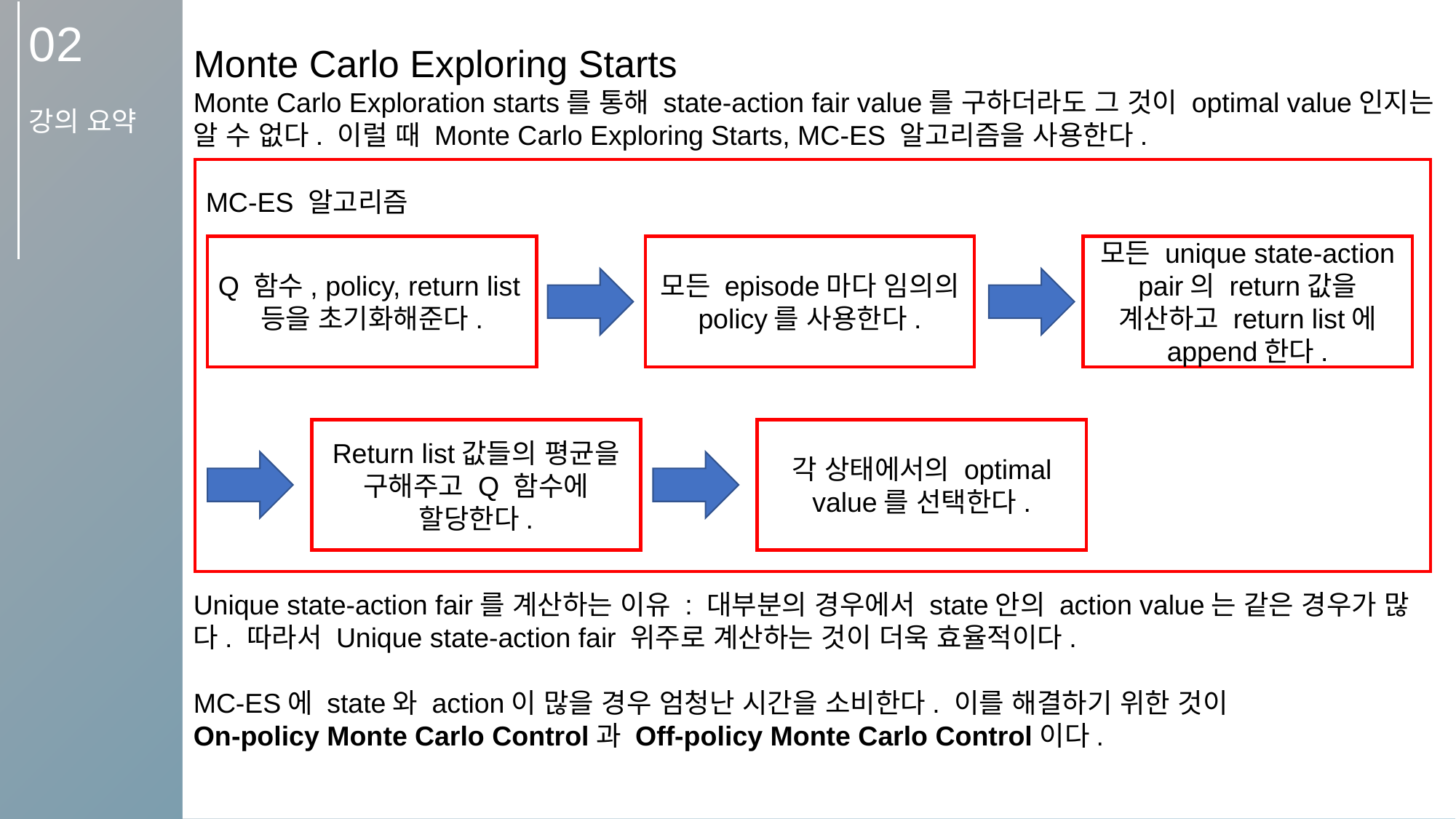

02

강의 요약

Monte Carlo Exploring Starts
Monte Carlo Exploration starts를 통해 state-action fair value를 구하더라도 그 것이 optimal value인지는 알 수 없다. 이럴 때 Monte Carlo Exploring Starts, MC-ES 알고리즘을 사용한다.
MC-ES 알고리즘

Q 함수, policy, return list등을 초기화해준다.
모든 episode마다 임의의 policy를 사용한다.
모든 unique state-action pair의 return값을 계산하고 return list에 append한다.

Return list값들의 평균을 구해주고 Q 함수에 할당한다.
각 상태에서의 optimal value를 선택한다.

Unique state-action fair를 계산하는 이유 : 대부분의 경우에서 state안의 action value는 같은 경우가 많다. 따라서 Unique state-action fair 위주로 계산하는 것이 더욱 효율적이다.

MC-ES에 state와 action이 많을 경우 엄청난 시간을 소비한다. 이를 해결하기 위한 것이
On-policy Monte Carlo Control과 Off-policy Monte Carlo Control이다.